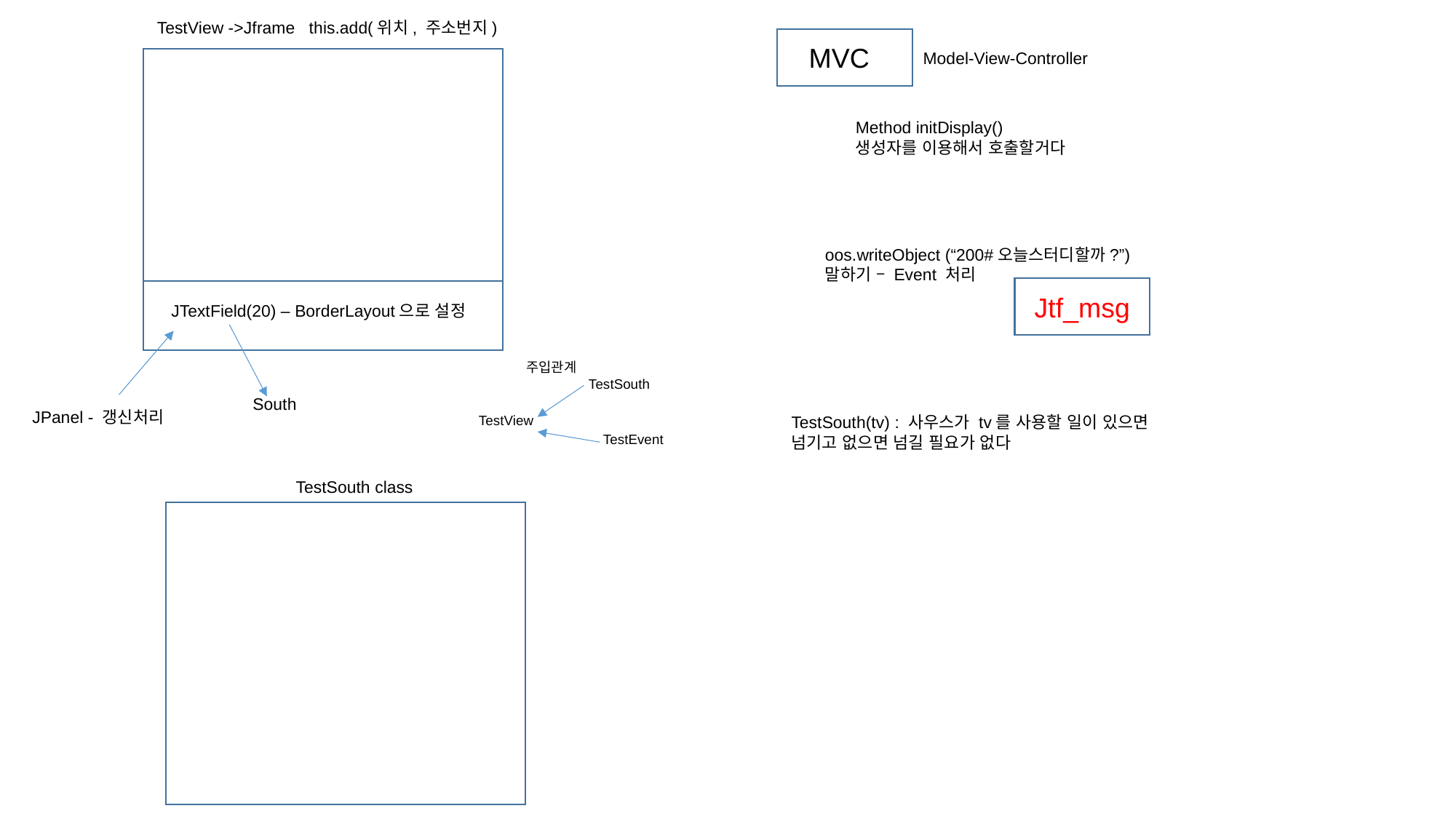

TestView ->Jframe   this.add(위치, 주소번지)

MVC
Model-View-Controller

Method initDisplay()
생성자를 이용해서 호출할거다
oos.writeObject (“200#오늘스터디할까?”)
말하기 – Event 처리
Jtf_msg

JTextField(20) – BorderLayout으로 설정
주입관계
TestSouth
South
JPanel - 갱신처리
TestView
TestSouth(tv) : 사우스가 tv를 사용할 일이 있으면 넘기고 없으면 넘길 필요가 없다
TestEvent
TestSouth class